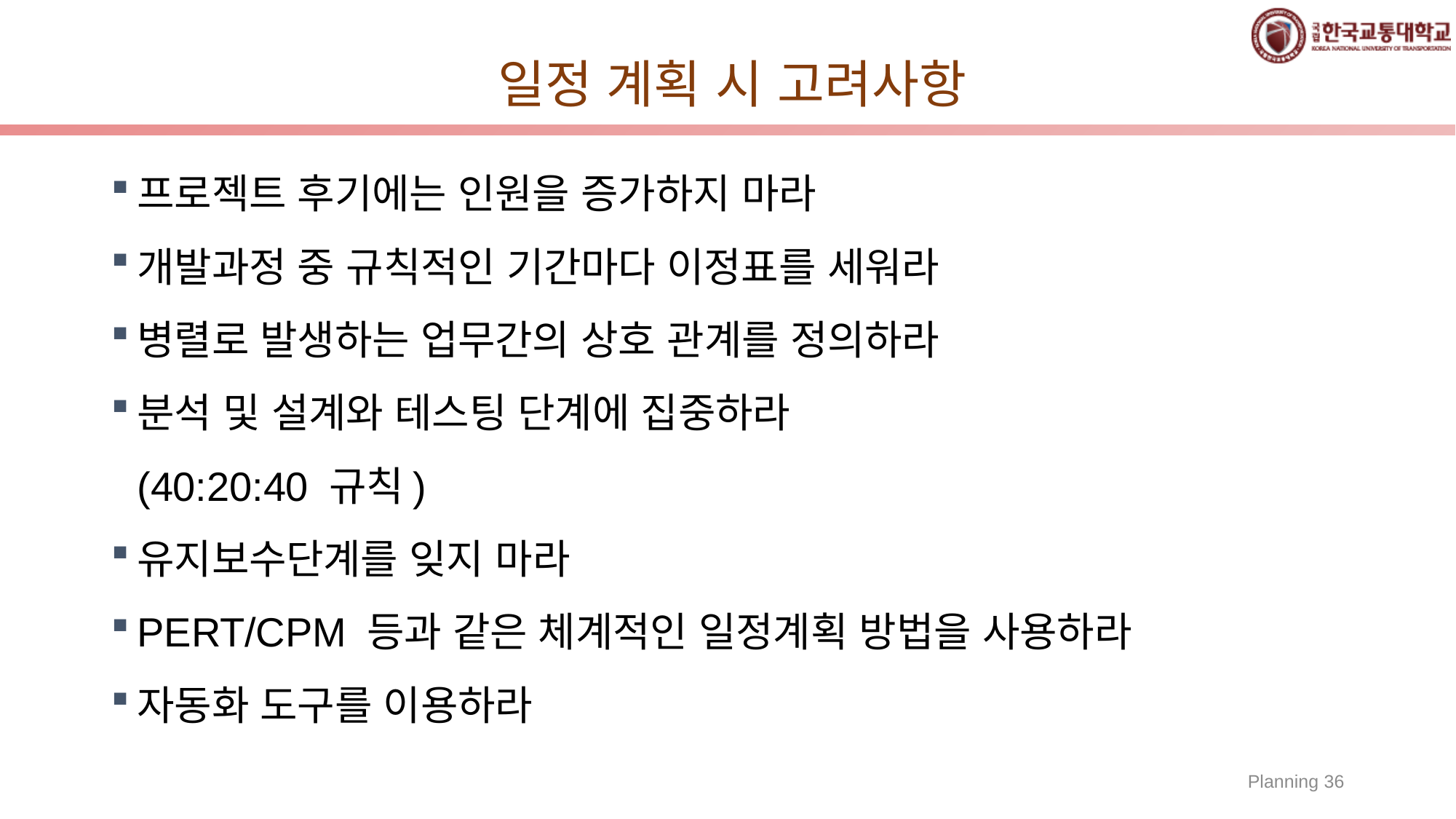

# 일정 계획 시 고려사항
프로젝트 후기에는 인원을 증가하지 마라
개발과정 중 규칙적인 기간마다 이정표를 세워라
병렬로 발생하는 업무간의 상호 관계를 정의하라
분석 및 설계와 테스팅 단계에 집중하라
	(40:20:40 규칙)
유지보수단계를 잊지 마라
PERT/CPM 등과 같은 체계적인 일정계획 방법을 사용하라
자동화 도구를 이용하라
Planning 36